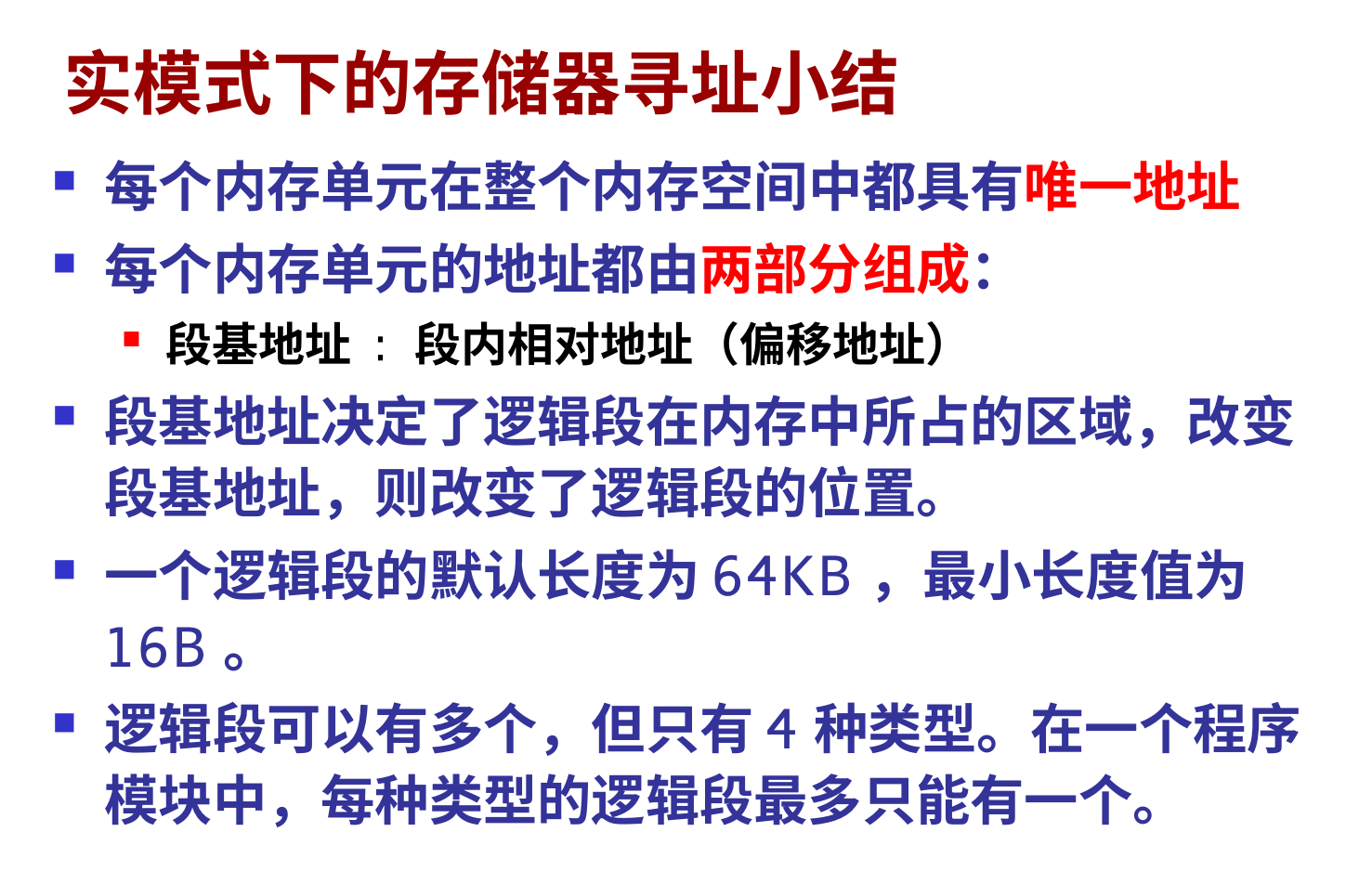

# 实模式下的存储器寻址小结
每个内存单元在整个内存空间中都具有唯一地址
每个内存单元的地址都由两部分组成：
段基地址 : 段内相对地址（偏移地址）
段基地址决定了逻辑段在内存中所占的区域，改变段基地址，则改变了逻辑段的位置。
一个逻辑段的默认长度为64KB，最小长度值为16B。
逻辑段可以有多个，但只有4种类型。在一个程序模块中，每种类型的逻辑段最多只能有一个。
65